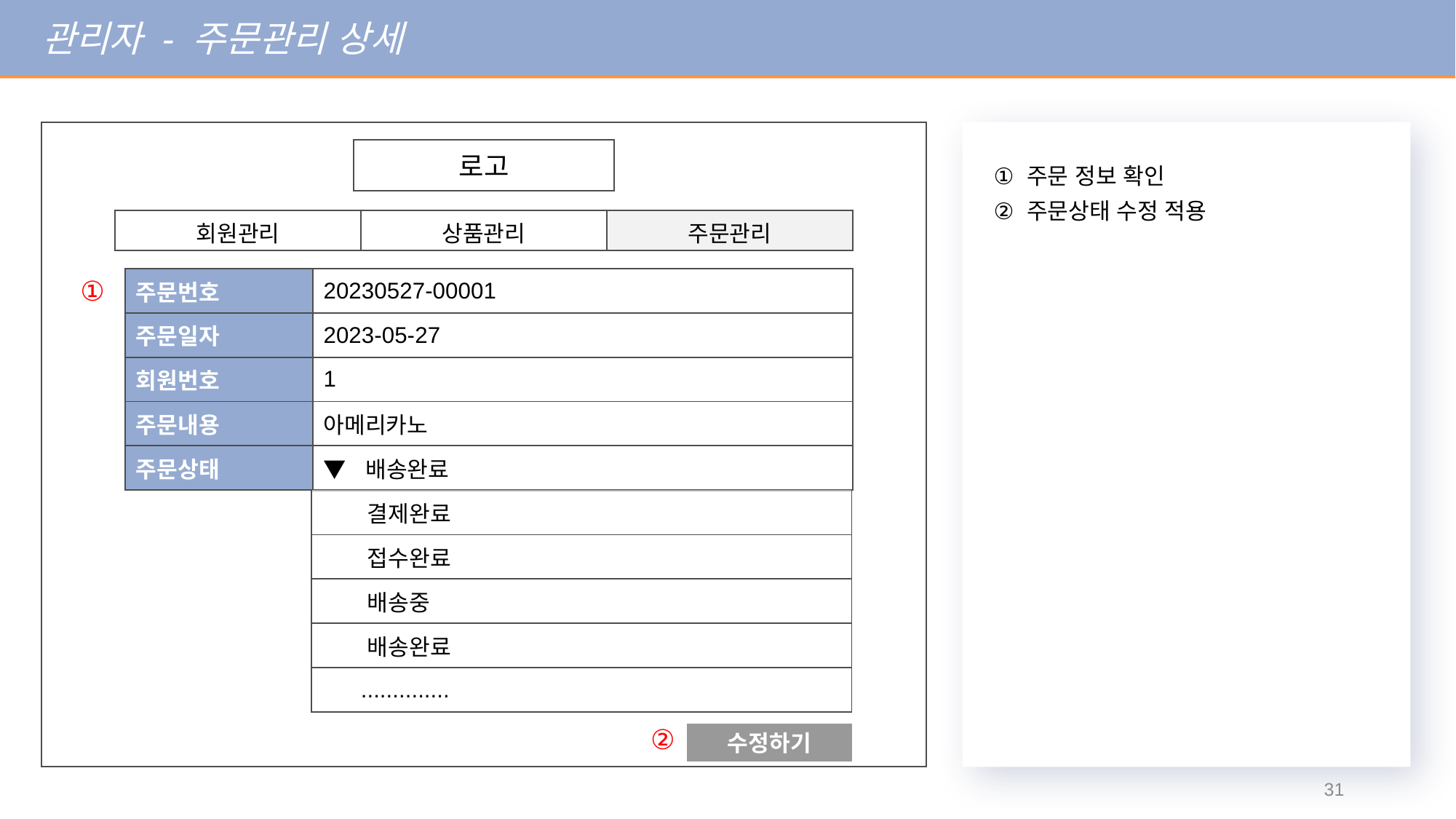

관리자 - 주문관리 상세

로고
주문 정보 확인
주문상태 수정 적용

| 회원관리 | 상품관리 | 주문관리 |
| --- | --- | --- |
①
| 주문번호 | 20230527-00001 |
| --- | --- |
| 주문일자 | 2023-05-27 |
| 회원번호 | 1 |
| 주문내용 | 아메리카노 |
| 주문상태 | ▼ 배송완료 |
| 결제완료 |
| --- |
| 접수완료 |
| 배송중 |
| 배송완료 |
| .............. |
②
수정하기
31